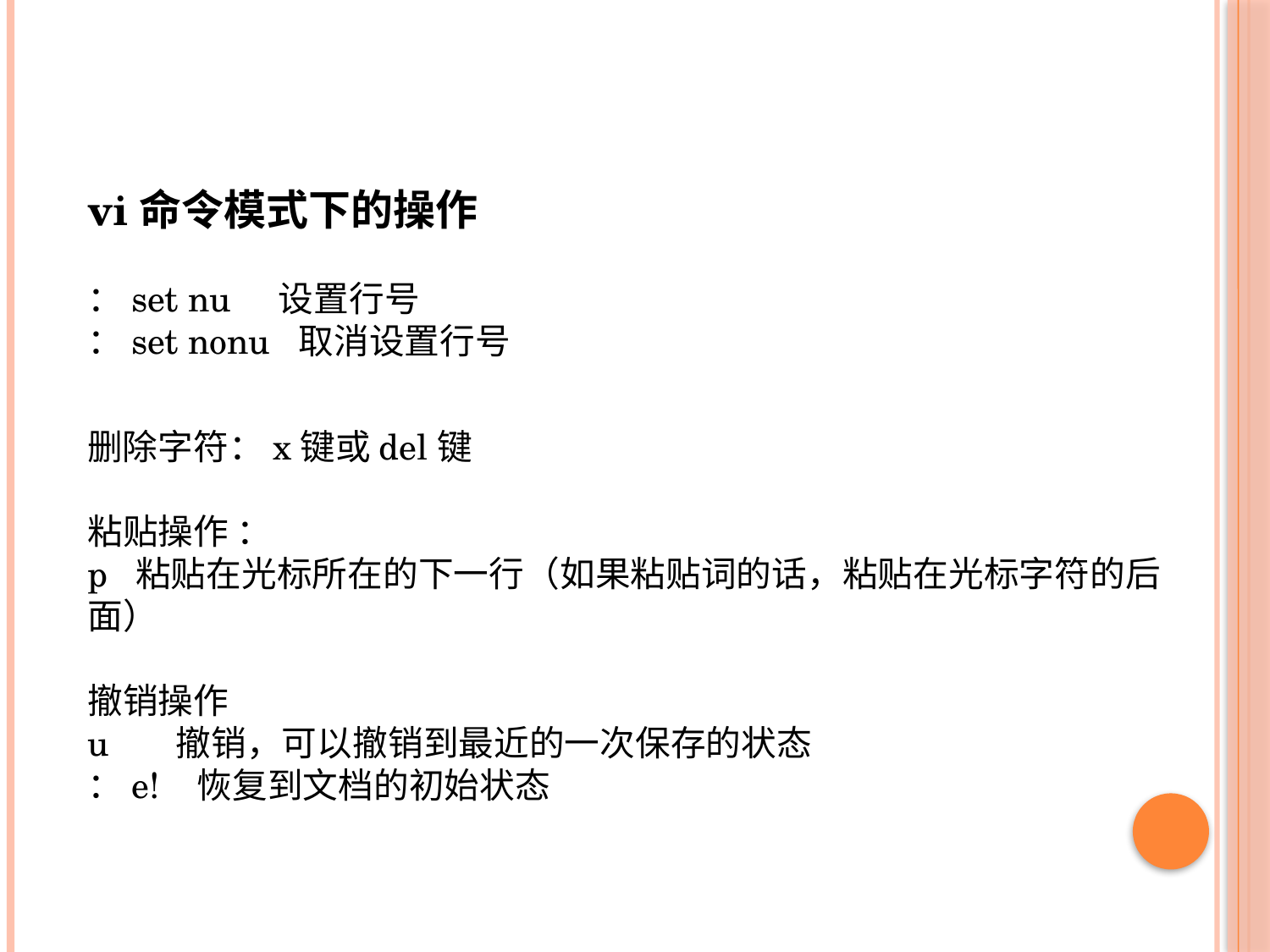

vi命令模式下的操作

：set nu    设置行号
：set nonu  取消设置行号

删除字符：x键或del键

粘贴操作 ：
p  粘贴在光标所在的下一行（如果粘贴词的话，粘贴在光标字符的后面）

撤销操作
u      撤销，可以撤销到最近的一次保存的状态
：e!   恢复到文档的初始状态